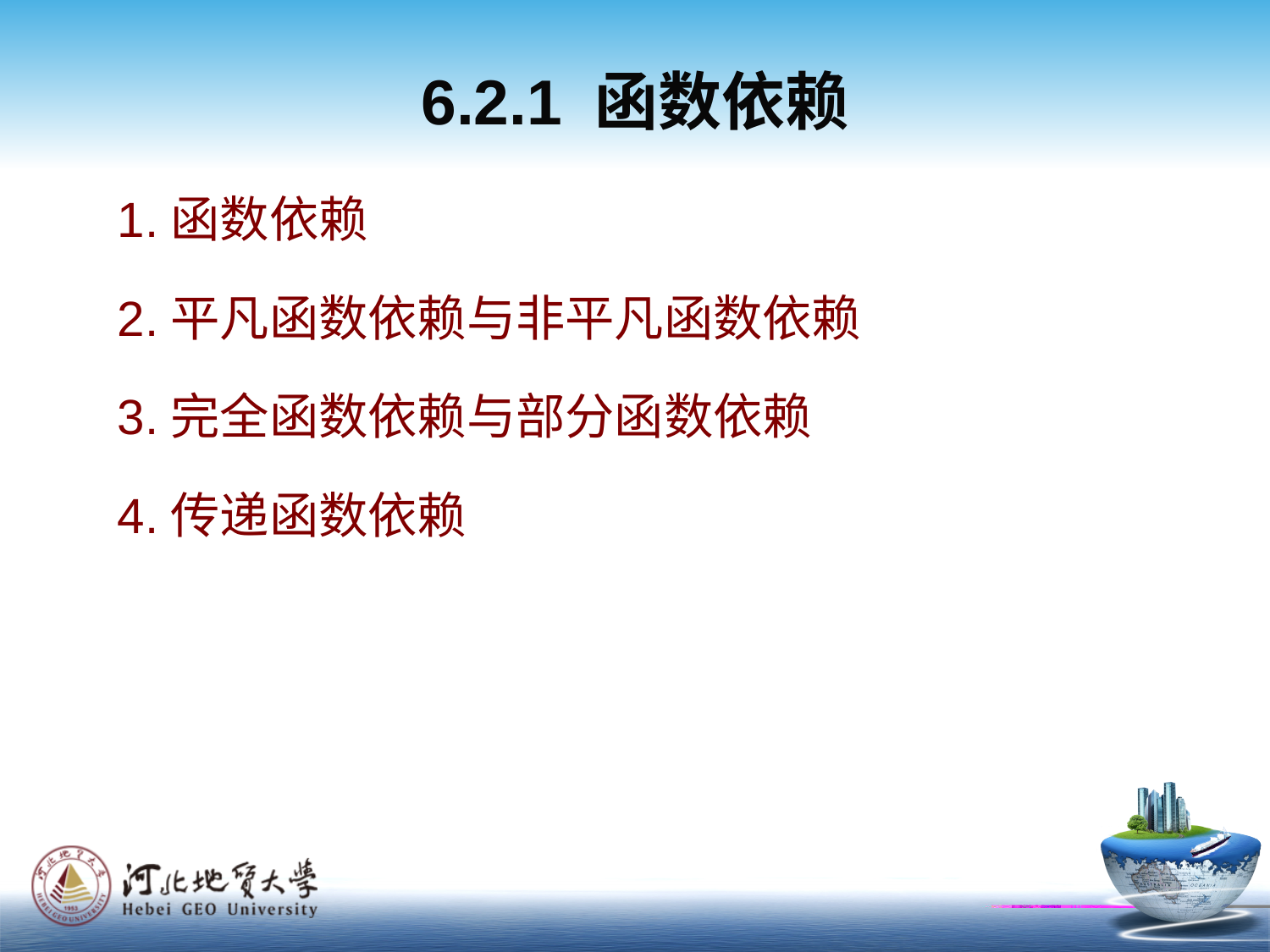

6.2.1 函数依赖
1.函数依赖
2.平凡函数依赖与非平凡函数依赖
3.完全函数依赖与部分函数依赖
4.传递函数依赖